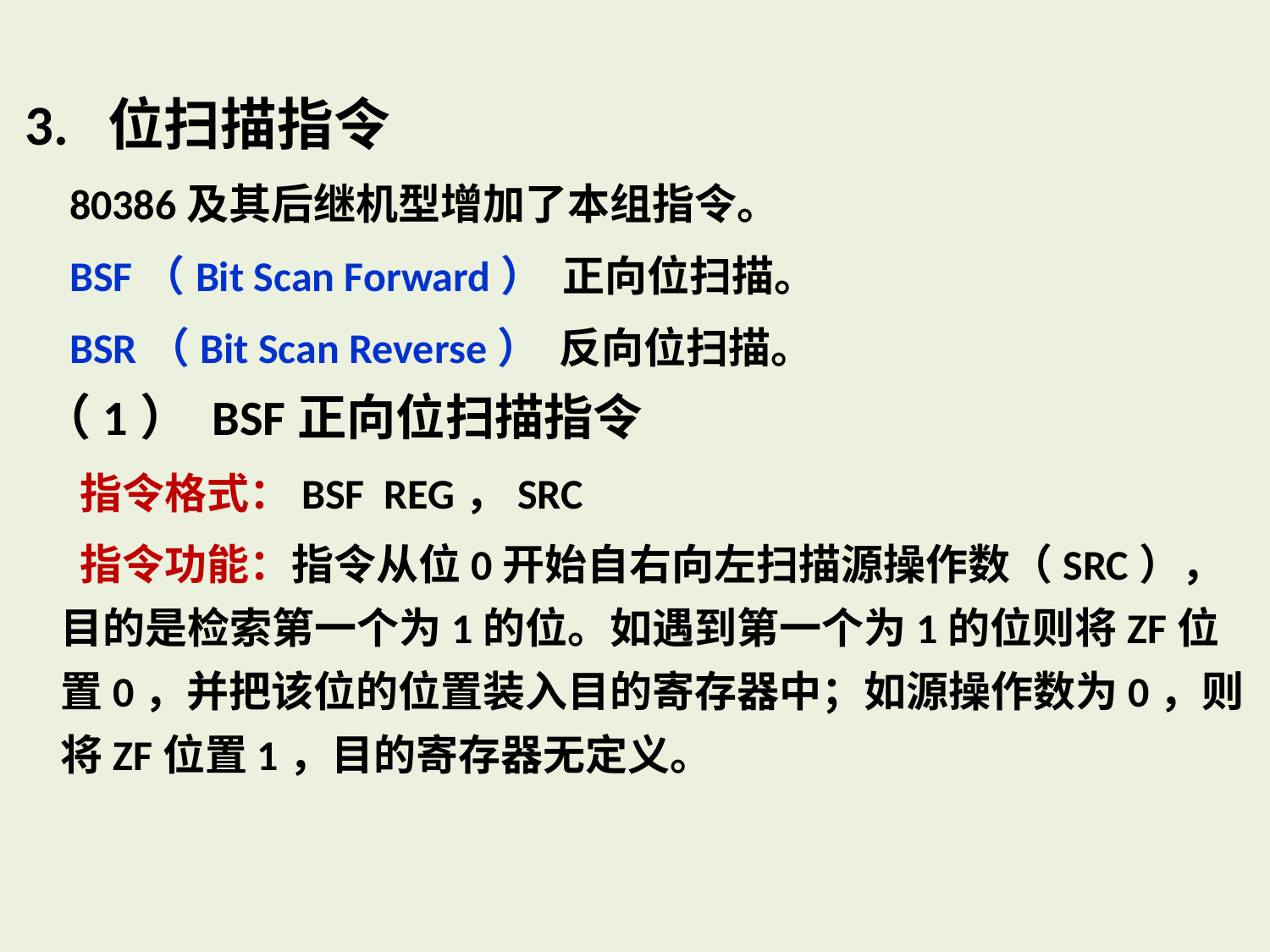

3.  位扫描指令
      80386及其后继机型增加了本组指令。
      BSF（Bit Scan Forward）  正向位扫描。
      BSR（Bit Scan Reverse）  反向位扫描。
  （1） BSF正向位扫描指令
      指令格式：BSF  REG，SRC
      指令功能：指令从位0开始自右向左扫描源操作数（SRC），目的是检索第一个为1的位。如遇到第一个为1的位则将ZF位置0，并把该位的位置装入目的寄存器中；如源操作数为0，则将ZF位置1，目的寄存器无定义。
171